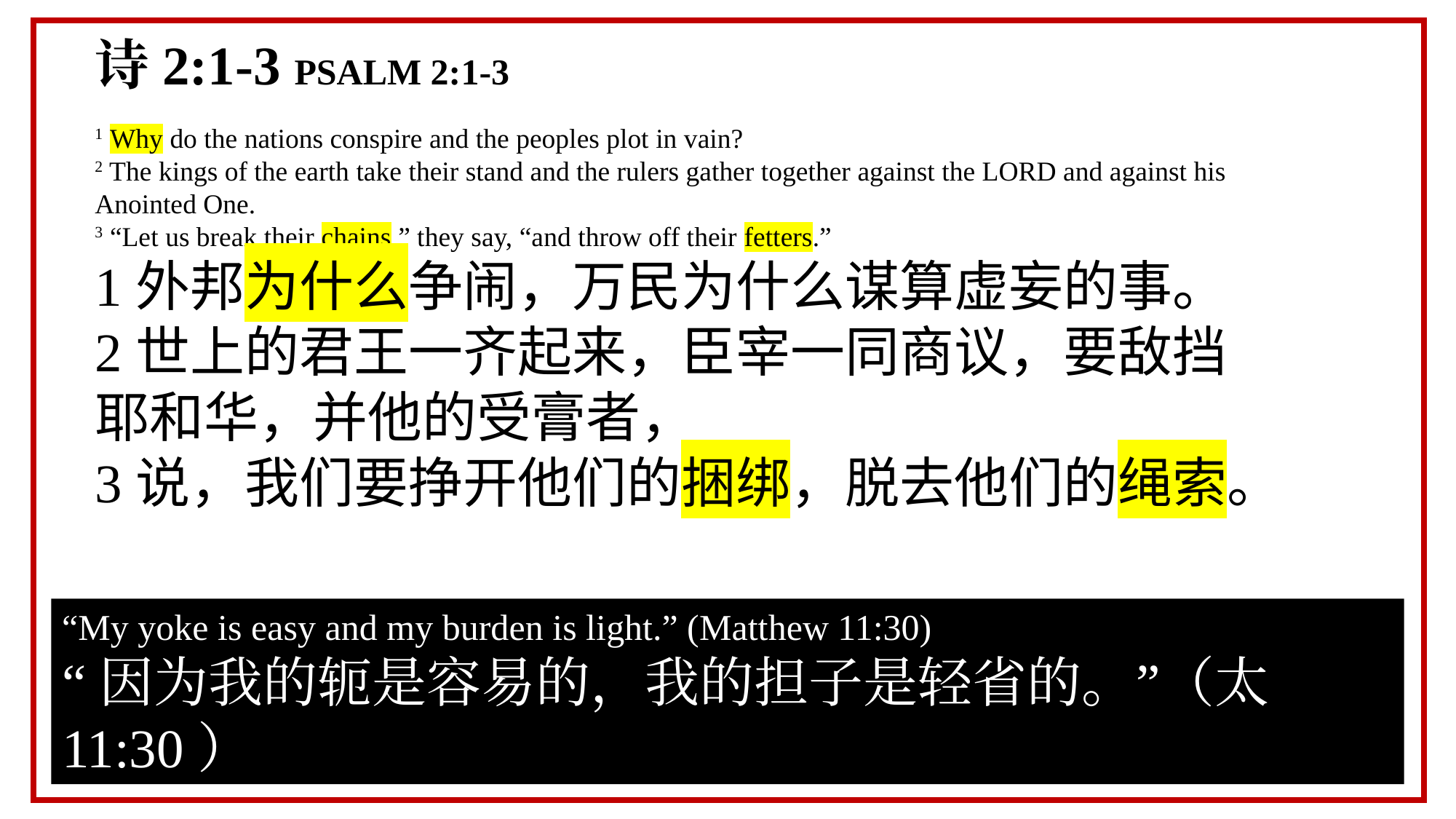

诗2:1-3 PSALM 2:1-3
1 Why do the nations conspire and the peoples plot in vain?
2 The kings of the earth take their stand and the rulers gather together against the LORD and against his Anointed One.
3 “Let us break their chains,” they say, “and throw off their fetters.”
1外邦为什么争闹，万民为什么谋算虚妄的事。
2世上的君王一齐起来，臣宰一同商议，要敌挡耶和华，并他的受膏者，
3说，我们要挣开他们的捆绑，脱去他们的绳索。
“My yoke is easy and my burden is light.” (Matthew 11:30)
“因为我的轭是容易的，我的担子是轻省的。”（太11:30）